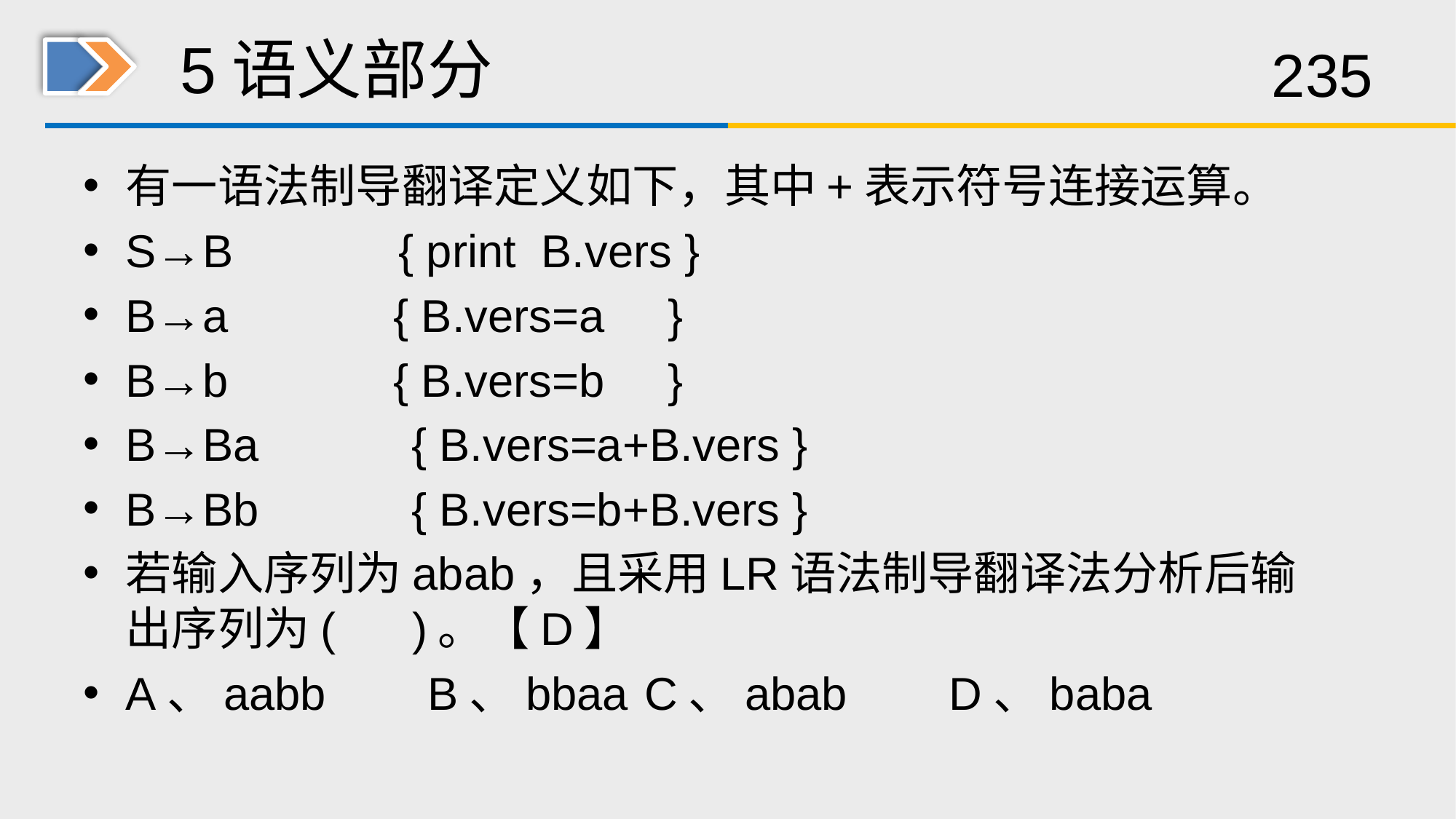

# 5语义部分
235
有一语法制导翻译定义如下，其中+表示符号连接运算。
S→B             { print  B.vers }
B→a             { B.vers=a     }
B→b             { B.vers=b     }
B→Ba            { B.vers=a+B.vers }
B→Bb            { B.vers=b+B.vers }
若输入序列为abab，且采用LR语法制导翻译法分析后输出序列为(      )。【D】
A、aabb        B、bbaa		C、abab        D、baba